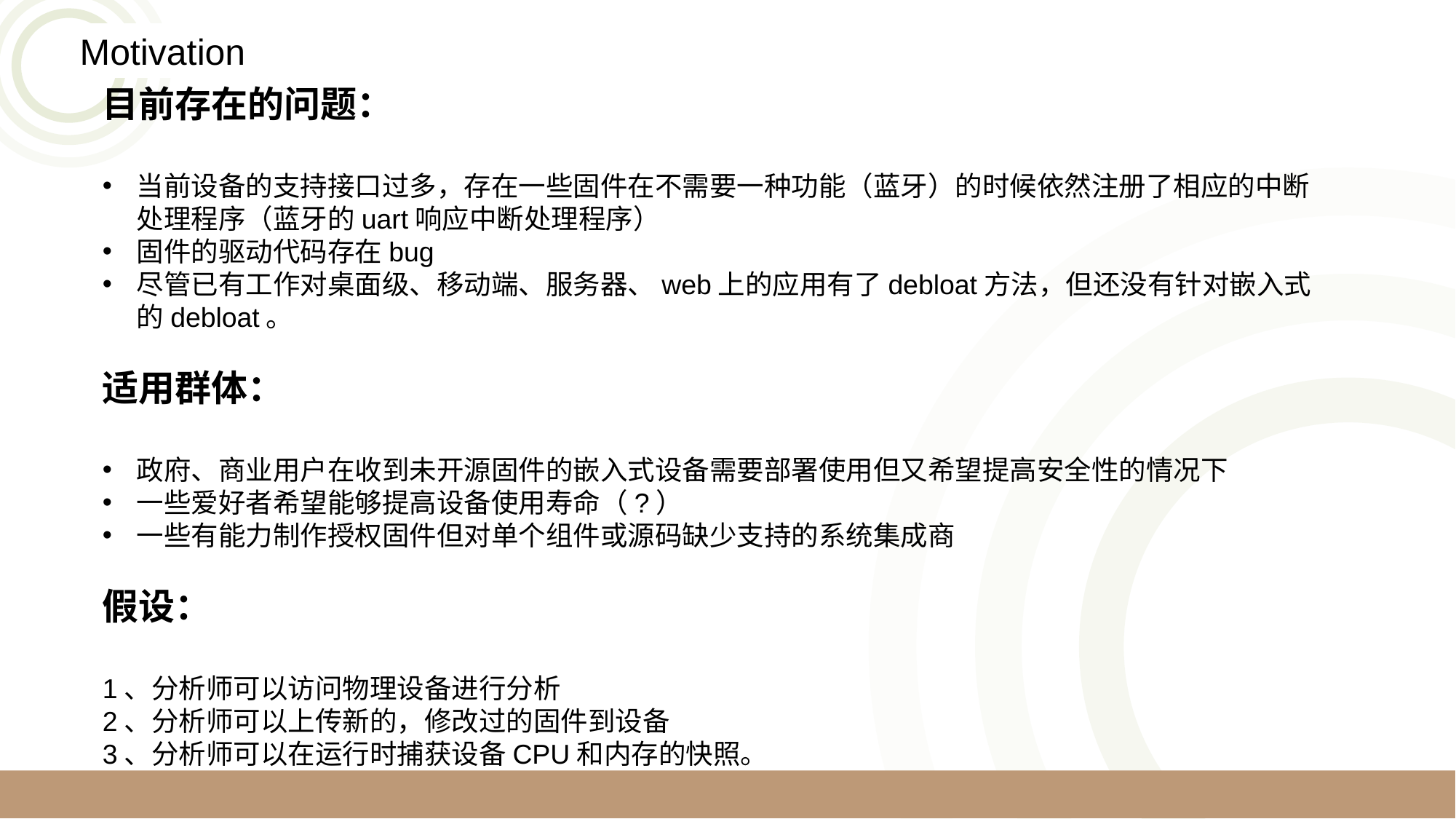

Motivation

目前存在的问题：

当前设备的支持接口过多，存在一些固件在不需要一种功能（蓝牙）的时候依然注册了相应的中断处理程序（蓝牙的uart响应中断处理程序）
固件的驱动代码存在bug
尽管已有工作对桌面级、移动端、服务器、web上的应用有了debloat方法，但还没有针对嵌入式的debloat。

适用群体：

政府、商业用户在收到未开源固件的嵌入式设备需要部署使用但又希望提高安全性的情况下
一些爱好者希望能够提高设备使用寿命（?）
一些有能力制作授权固件但对单个组件或源码缺少支持的系统集成商

假设：

1、分析师可以访问物理设备进行分析
2、分析师可以上传新的，修改过的固件到设备
3、分析师可以在运行时捕获设备CPU和内存的快照。